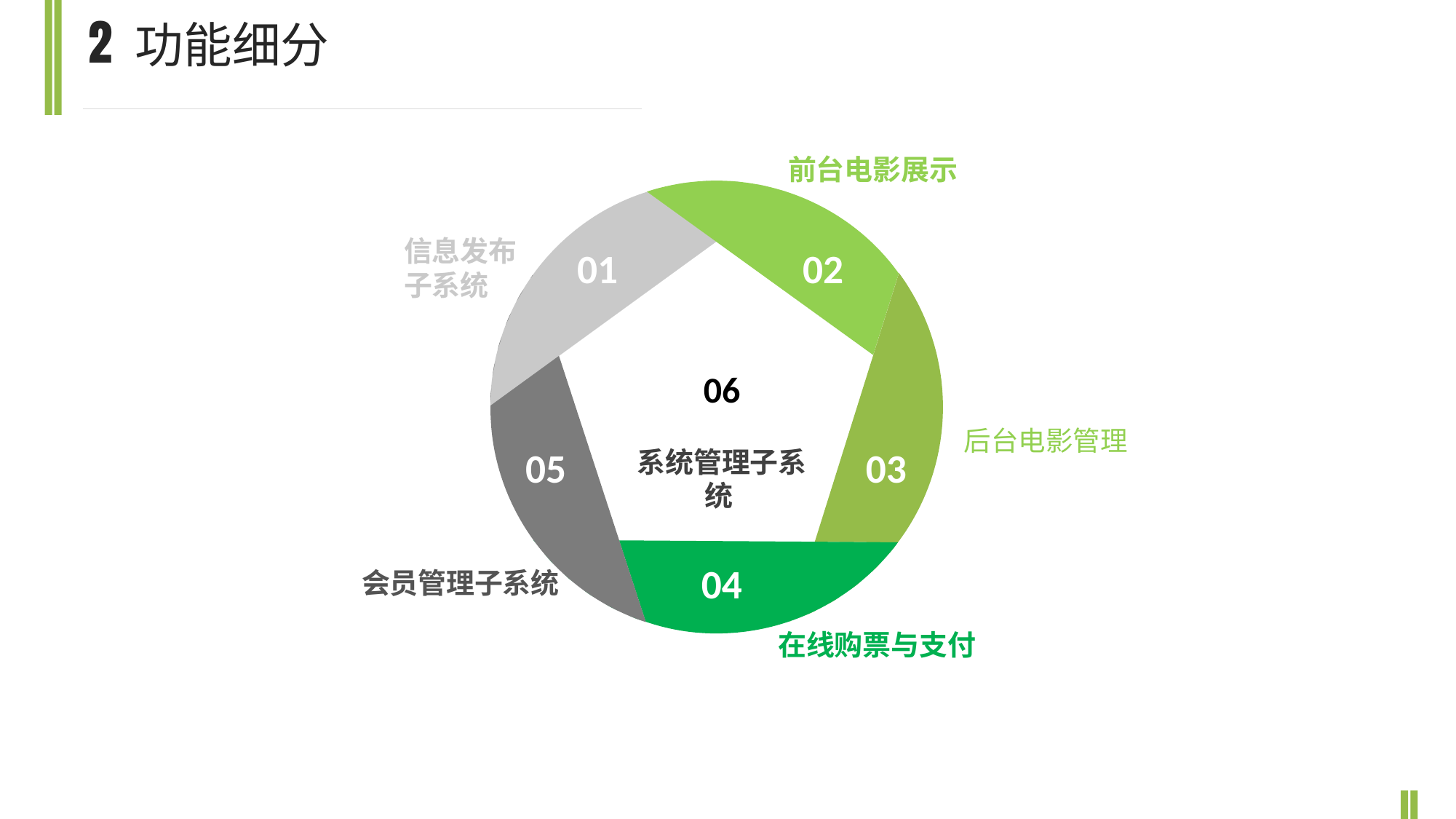

2 功能细分

前台电影展示
信息发布子系统
01
02

06

系统管理子系统

后台电影管理
05
03
04
会员管理子系统
在线购票与支付